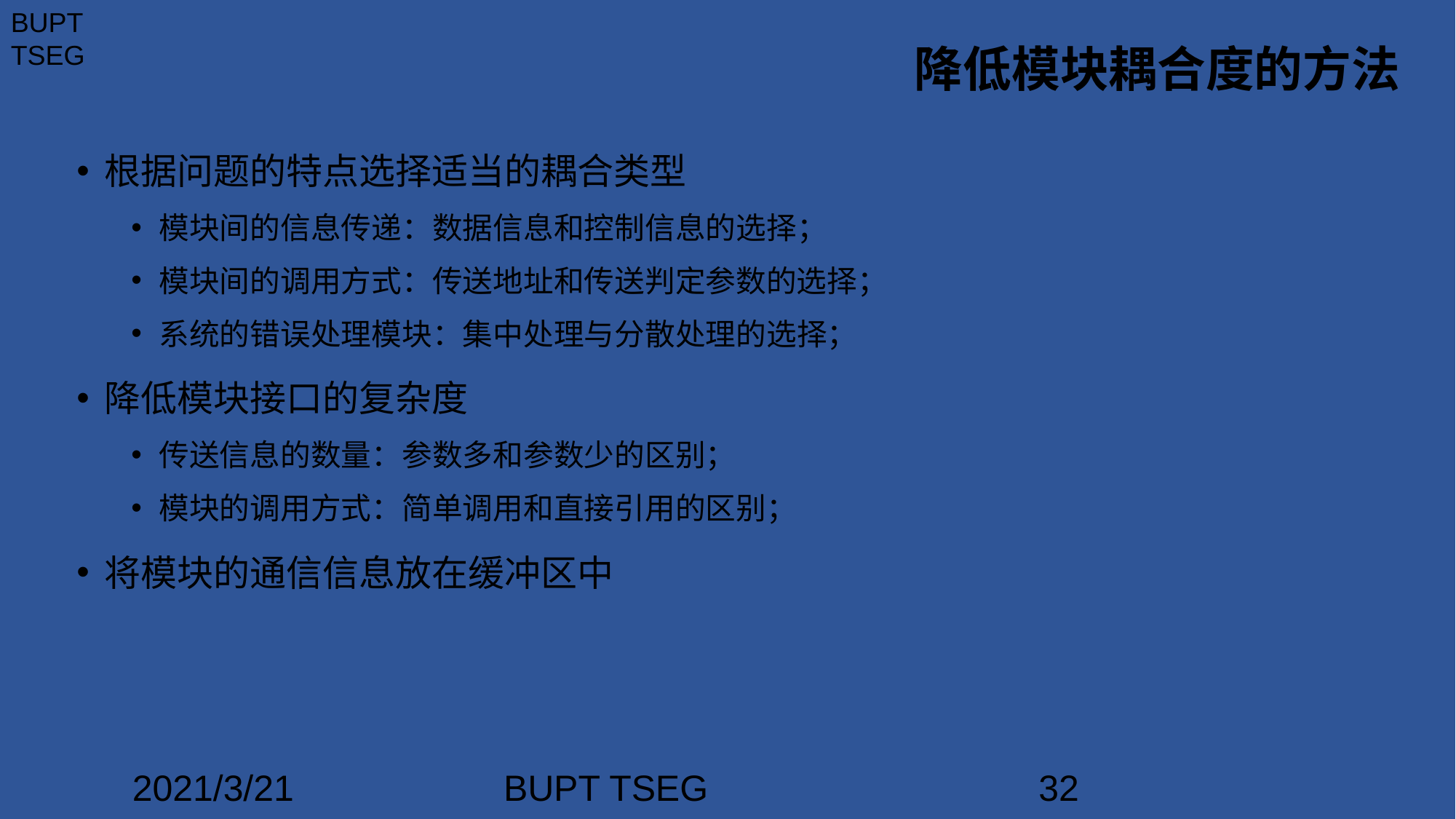

# 降低模块耦合度的方法
根据问题的特点选择适当的耦合类型
模块间的信息传递：数据信息和控制信息的选择；
模块间的调用方式：传送地址和传送判定参数的选择；
系统的错误处理模块：集中处理与分散处理的选择；
降低模块接口的复杂度
传送信息的数量：参数多和参数少的区别；
模块的调用方式：简单调用和直接引用的区别；
将模块的通信信息放在缓冲区中
2021/3/21
BUPT TSEG
32